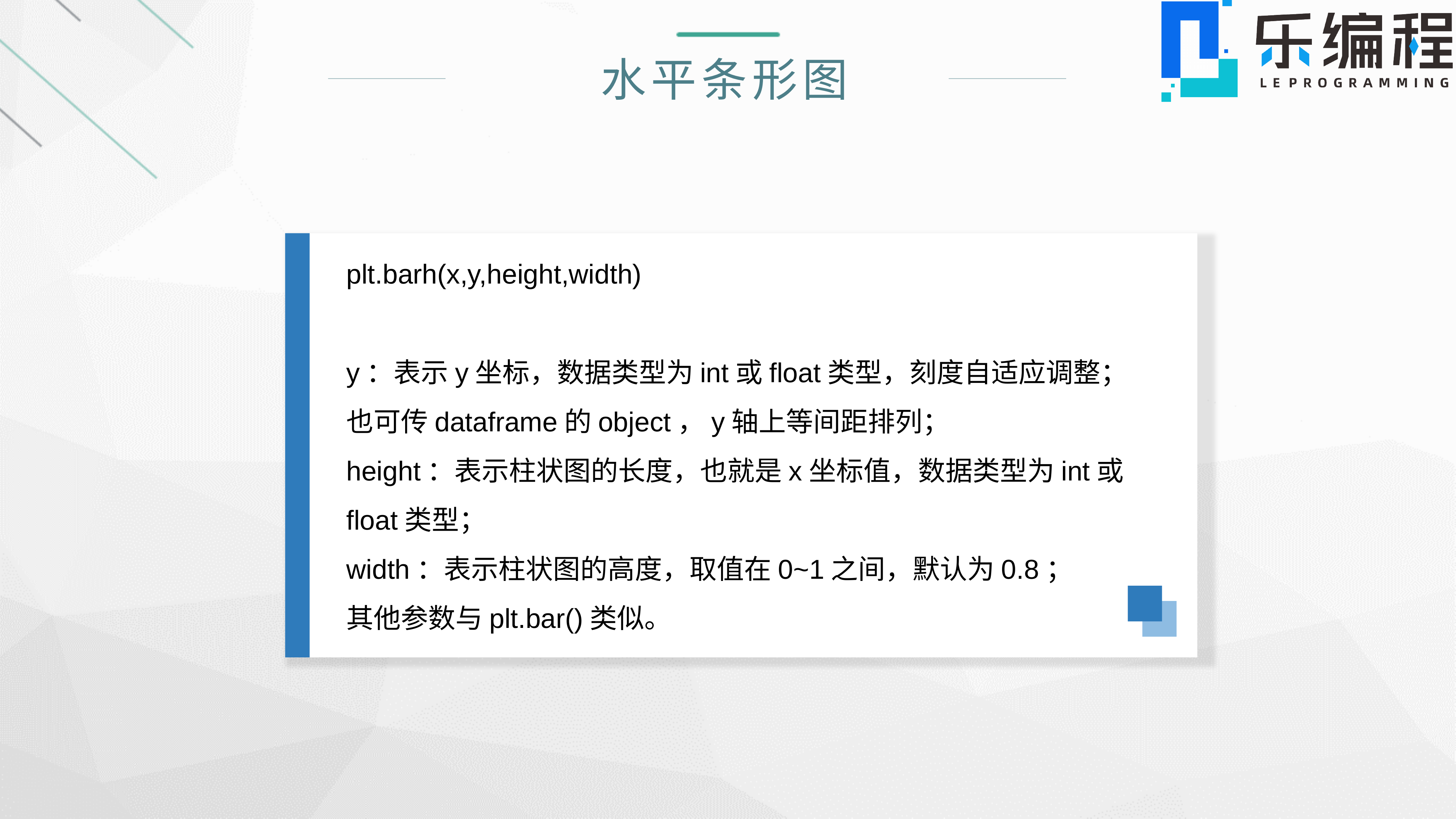

水平条形图

plt.barh(x,y,height,width)

y：表示y坐标，数据类型为int或float类型，刻度自适应调整；也可传dataframe的object，y轴上等间距排列；
height：表示柱状图的长度，也就是x坐标值，数据类型为int或float类型；
width：表示柱状图的高度，取值在0~1之间，默认为0.8；
其他参数与plt.bar()类似。